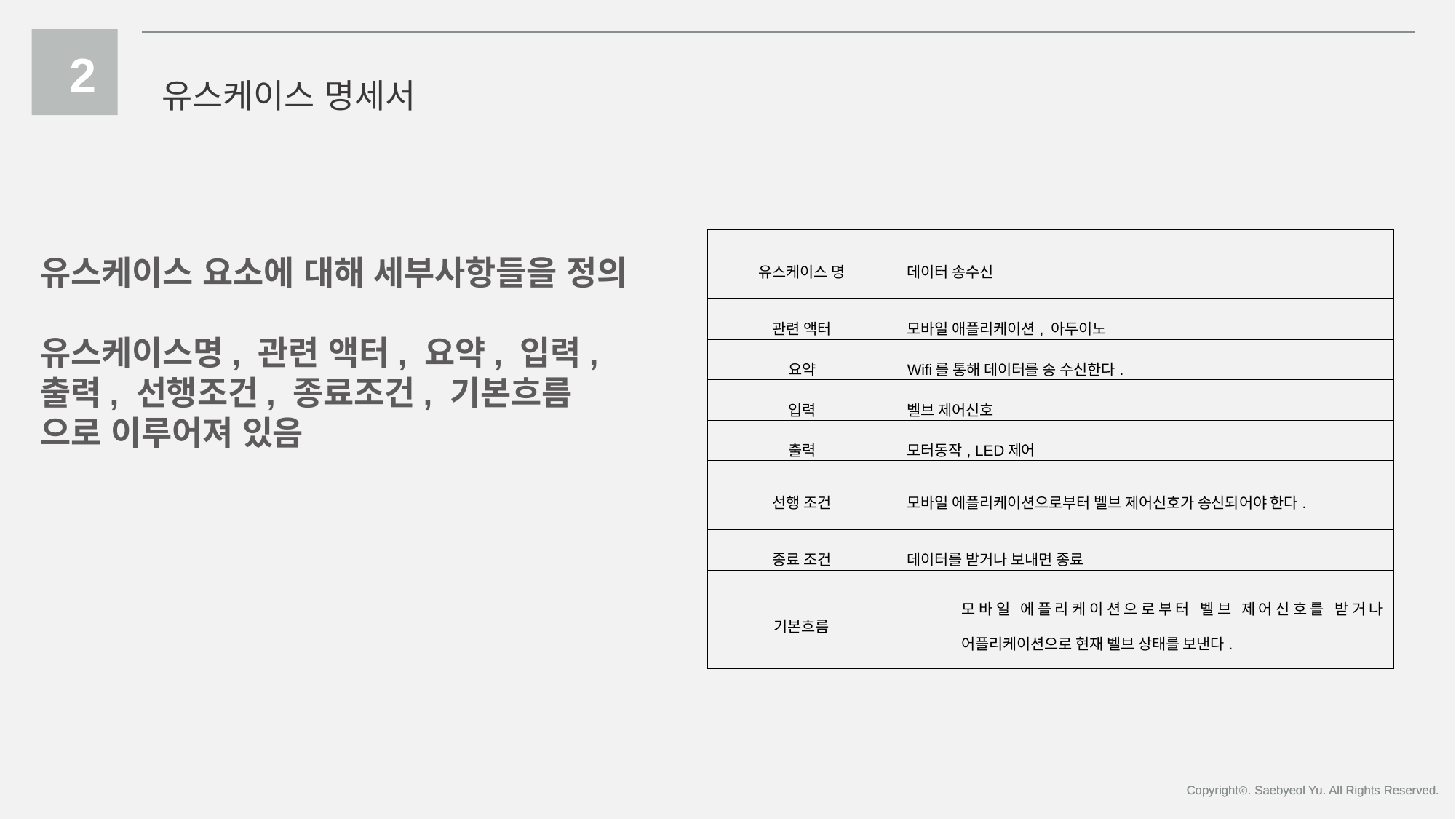

2
유스케이스 명세서
| 유스케이스 명 | 데이터 송수신 |
| --- | --- |
| 관련 액터 | 모바일 애플리케이션, 아두이노 |
| 요약 | Wifi를 통해 데이터를 송 수신한다. |
| 입력 | 벨브 제어신호 |
| 출력 | 모터동작, LED제어 |
| 선행 조건 | 모바일 에플리케이션으로부터 벨브 제어신호가 송신되어야 한다. |
| 종료 조건 | 데이터를 받거나 보내면 종료 |
| 기본흐름 | 모바일 에플리케이션으로부터 벨브 제어신호를 받거나 어플리케이션으로 현재 벨브 상태를 보낸다. |
유스케이스 요소에 대해 세부사항들을 정의

유스케이스명, 관련 액터, 요약, 입력,
출력, 선행조건, 종료조건, 기본흐름
으로 이루어져 있음
Copyrightⓒ. Saebyeol Yu. All Rights Reserved.